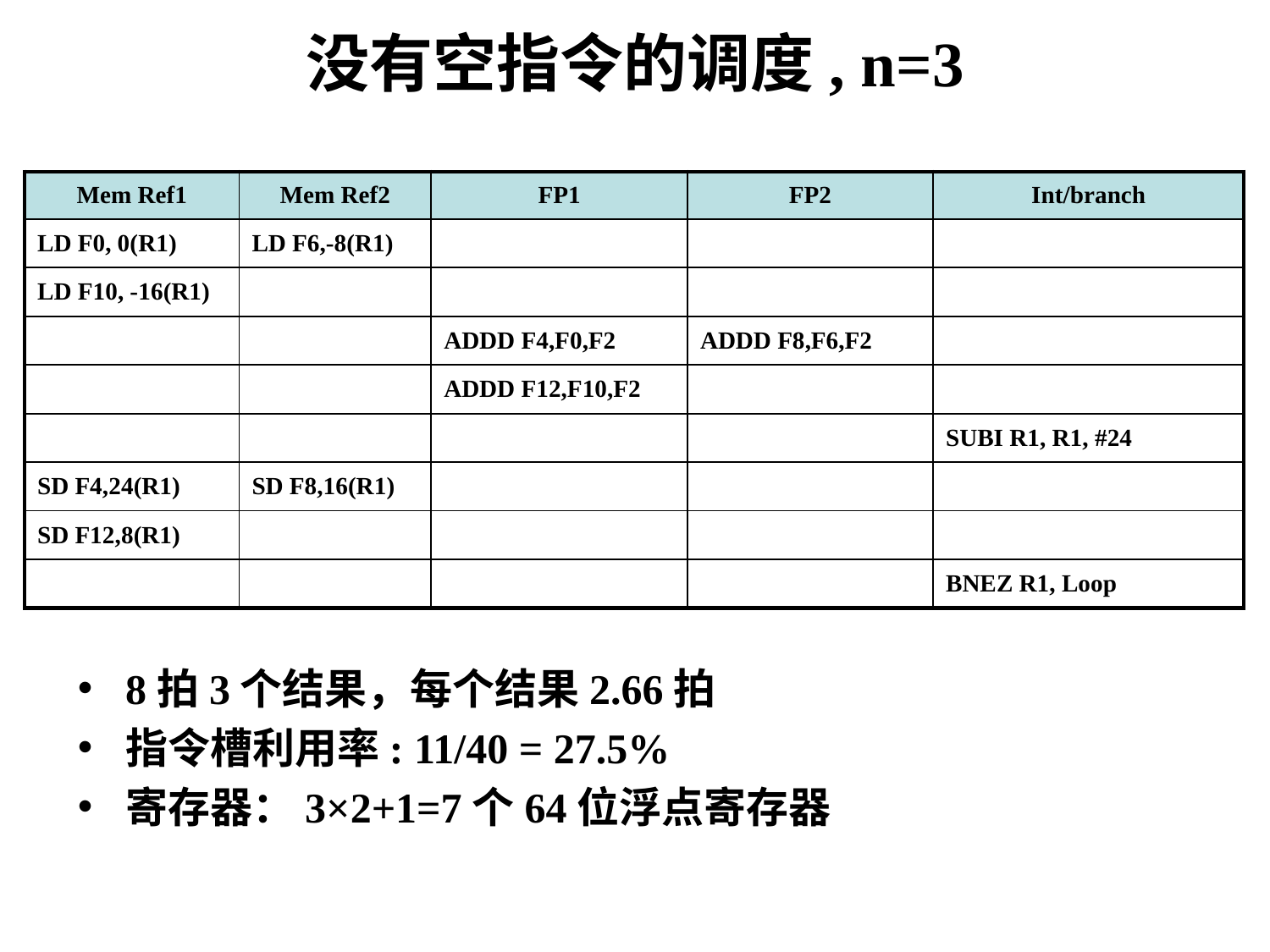

没有空指令的调度, n=3
| Mem Ref1 | Mem Ref2 | FP1 | FP2 | Int/branch |
| --- | --- | --- | --- | --- |
| LD F0, 0(R1) | LD F6,-8(R1) |  |  |  |
| LD F10, -16(R1) |  |  |  |  |
|  |  | ADDD F4,F0,F2 | ADDD F8,F6,F2 |  |
|  |  | ADDD F12,F10,F2 |  |  |
|  |  |  |  | SUBI R1, R1, #24 |
| SD F4,24(R1) | SD F8,16(R1) |  |  |  |
| SD F12,8(R1) |  |  |  |  |
|  |  |  |  | BNEZ R1, Loop |
8拍3个结果，每个结果2.66拍
指令槽利用率: 11/40 = 27.5%
寄存器：3×2+1=7个64位浮点寄存器